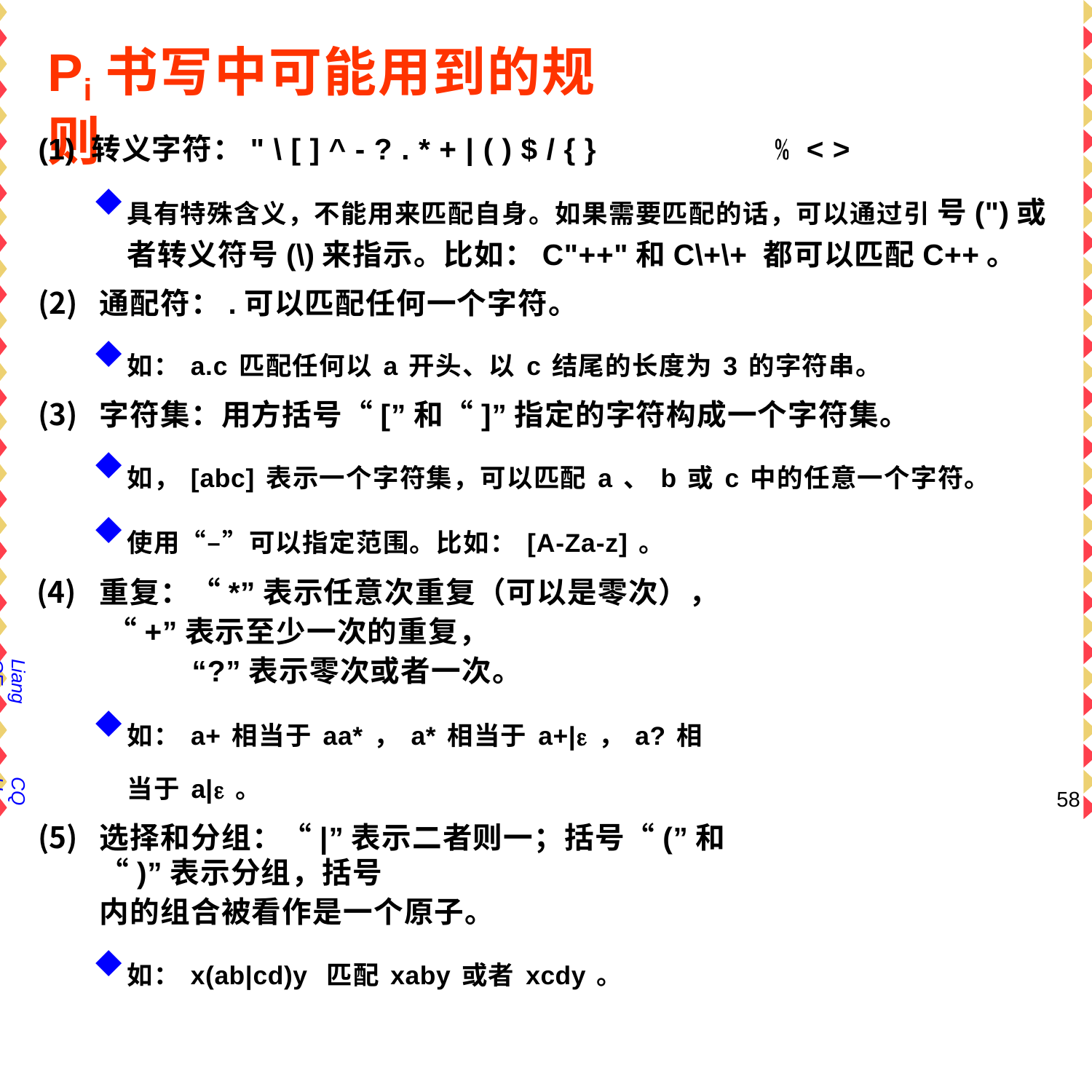

# Pi书写中可能用到的规则
(1) 转义字符：" \ [ ] ^ - ? . * + | ( ) $ / { }	< >
具有特殊含义，不能用来匹配自身。如果需要匹配的话，可以通过引 号(")或者转义符号(\)来指示。比如：C"++"和C\+\+ 都可以匹配C++。
通配符：.可以匹配任何一个字符。
如：a.c匹配任何以a开头、以c结尾的长度为3的字符串。
字符集：用方括号“[”和“]”指定的字符构成一个字符集。
如，[abc]表示一个字符集，可以匹配a、b或c中的任意一个字符。
使用“–”可以指定范围。比如：[A-Za-z]。
重复：“*”表示任意次重复（可以是零次），  “+”表示至少一次的重复，
“?”表示零次或者一次。
如：a+相当于aa*，a*相当于a+|ε，a?相当于a|ε。
选择和分组：“|”表示二者则一；括号“(”和“)”表示分组，括号
内的组合被看作是一个原子。
如：x(ab|cd)y 匹配xaby或者xcdy。

Liang GE
CQU
58